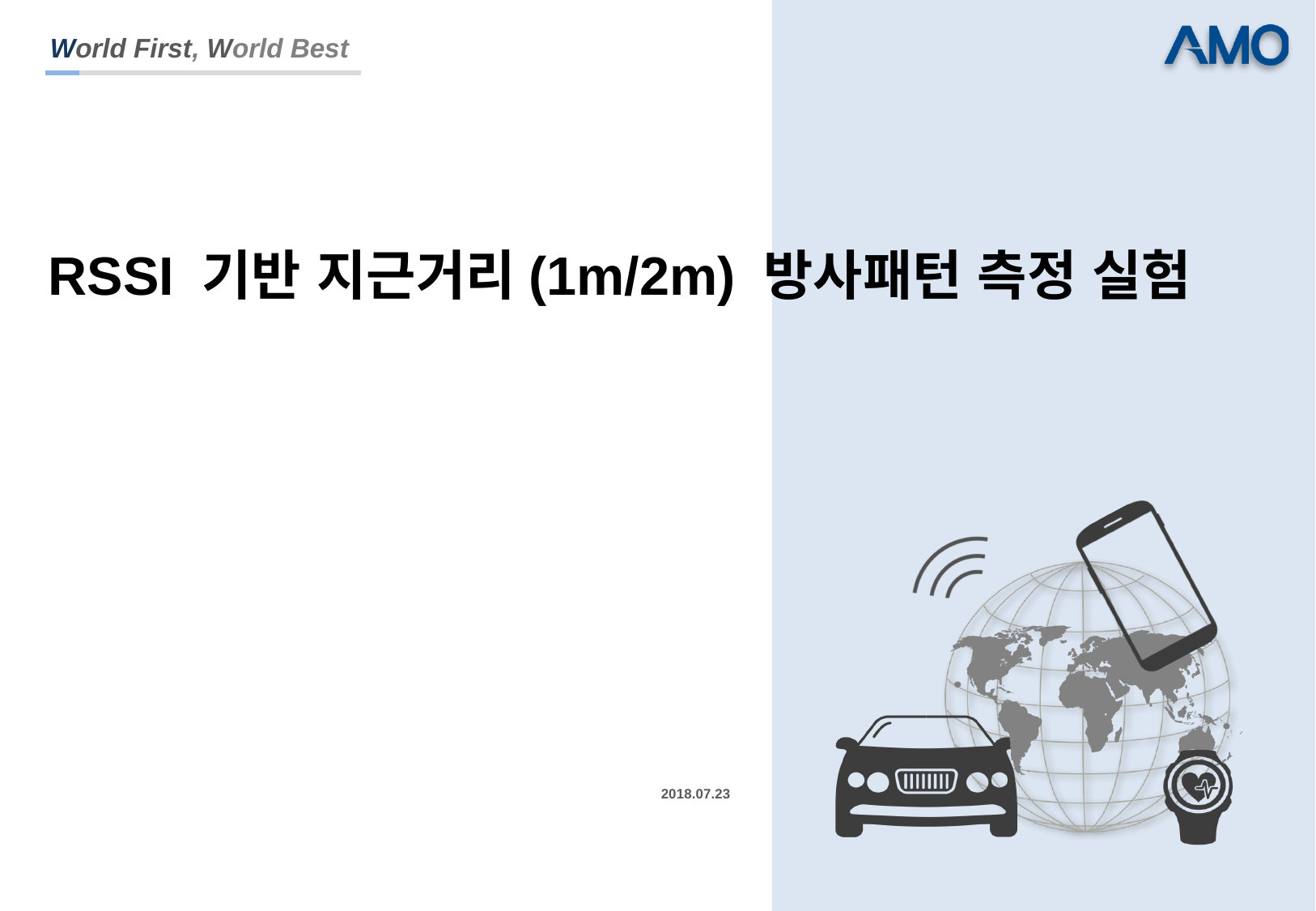

RSSI 기반 지근거리(1m/2m) 방사패턴 측정 실험
# 2018.07.23